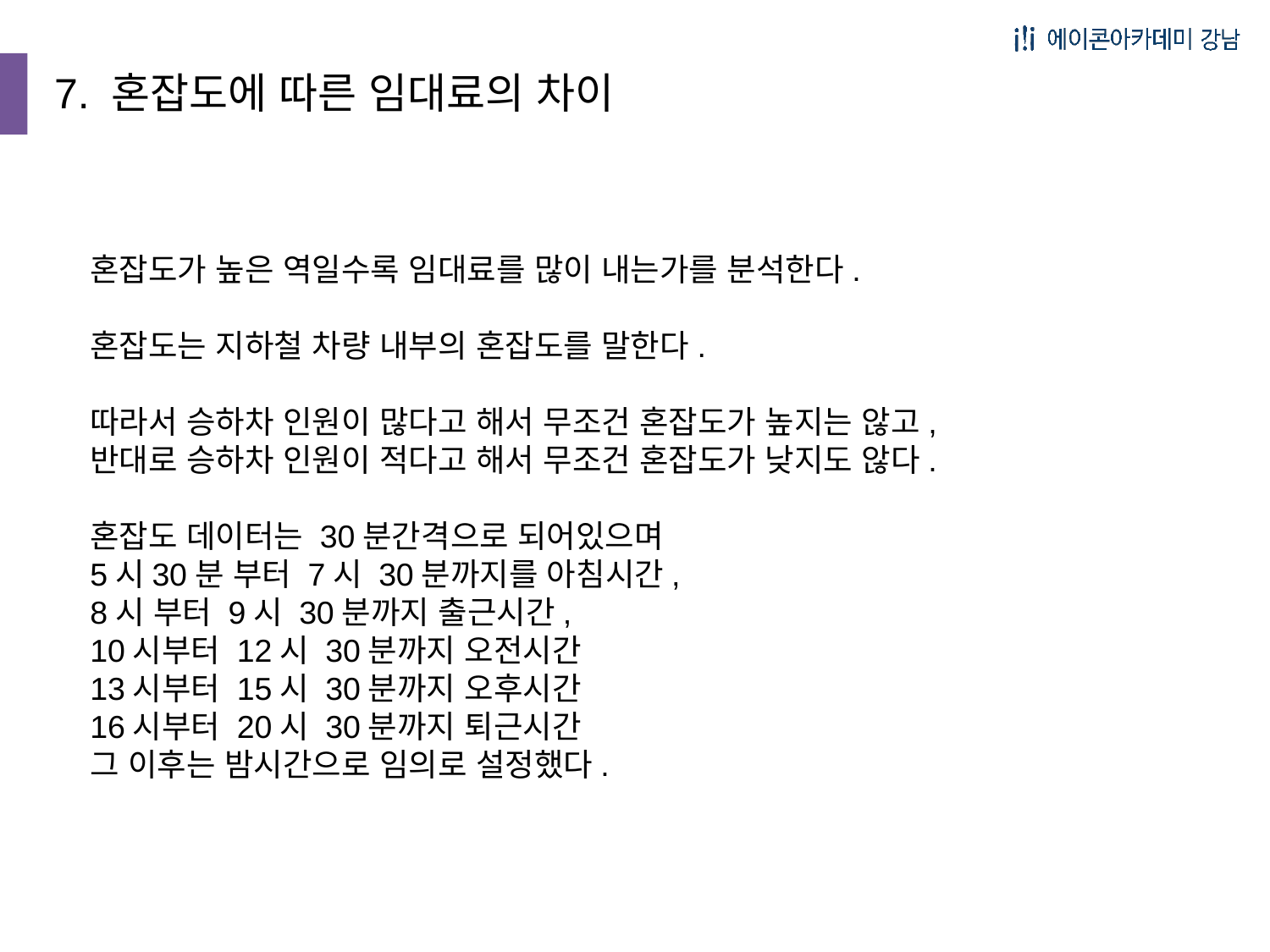

7. 혼잡도에 따른 임대료의 차이
혼잡도가 높은 역일수록 임대료를 많이 내는가를 분석한다.

혼잡도는 지하철 차량 내부의 혼잡도를 말한다.

따라서 승하차 인원이 많다고 해서 무조건 혼잡도가 높지는 않고, 반대로 승하차 인원이 적다고 해서 무조건 혼잡도가 낮지도 않다.

혼잡도 데이터는 30분간격으로 되어있으며
5시30분 부터 7시 30분까지를 아침시간,
8시 부터 9시 30분까지 출근시간,
10시부터 12시 30분까지 오전시간
13시부터 15시 30분까지 오후시간
16시부터 20시 30분까지 퇴근시간
그 이후는 밤시간으로 임의로 설정했다.